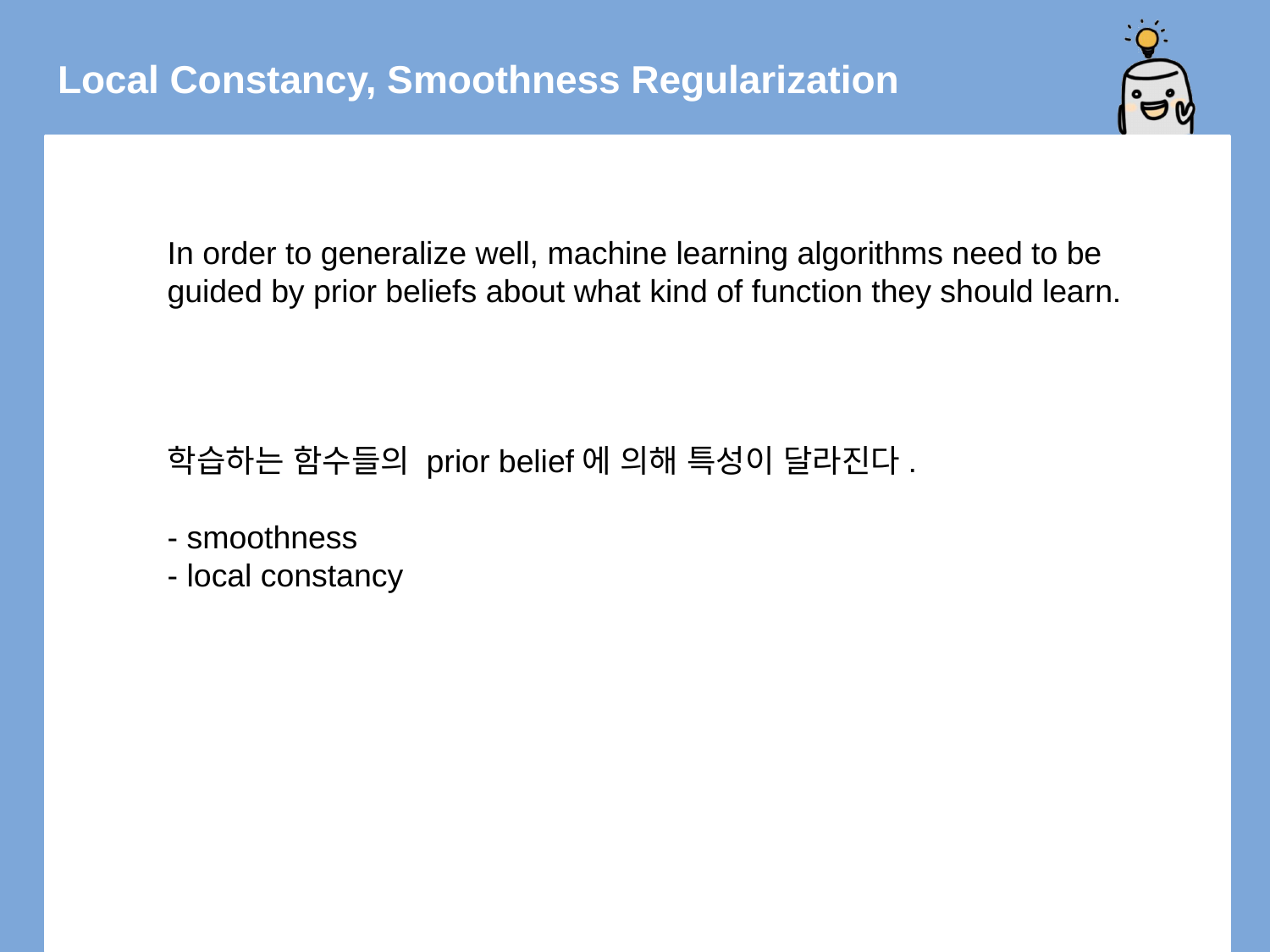

Local Constancy, Smoothness Regularization
In order to generalize well, machine learning algorithms need to be guided by prior beliefs about what kind of function they should learn.
학습하는 함수들의 prior belief에 의해 특성이 달라진다.

- smoothness
- local constancy